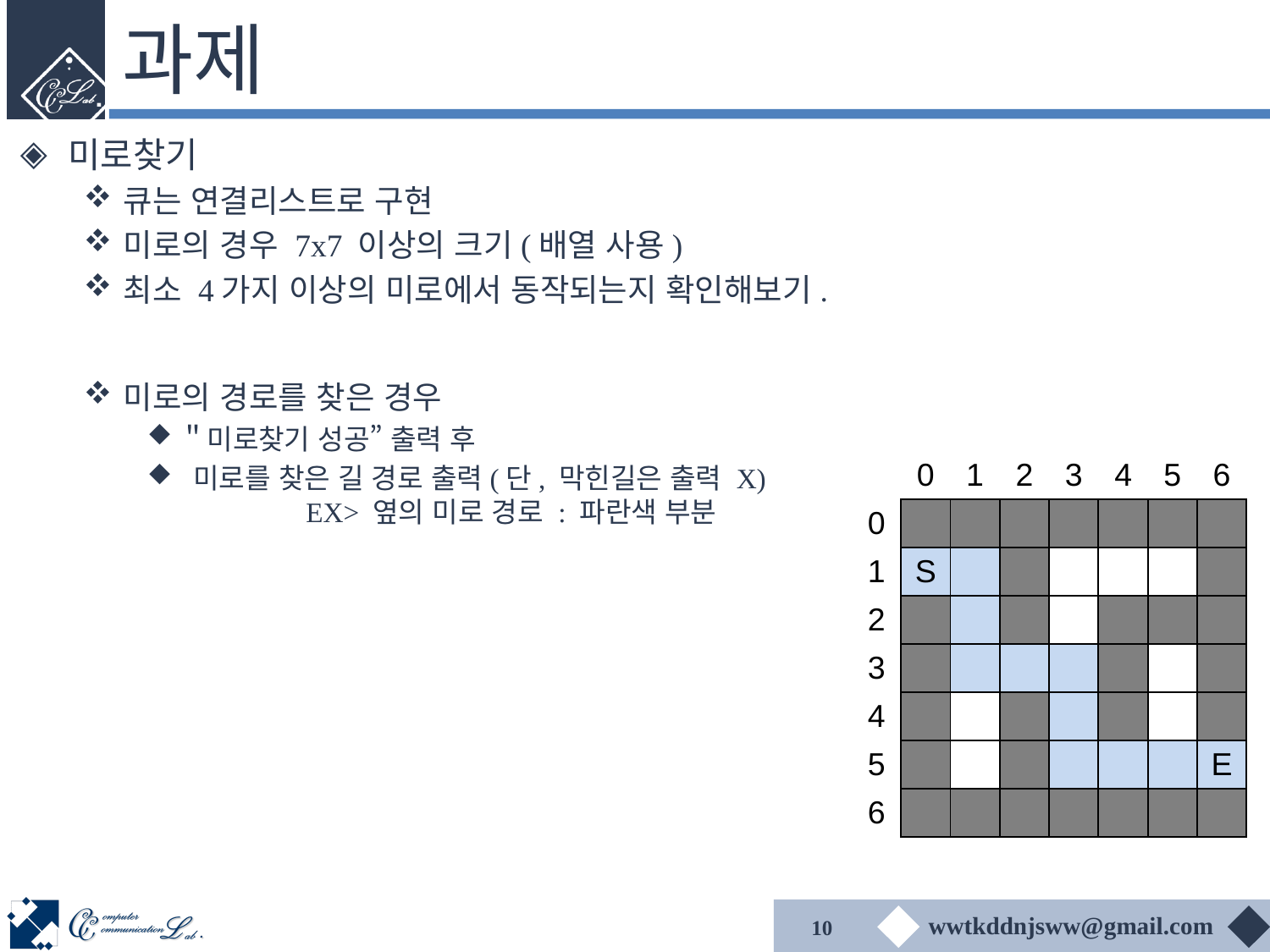

# 과제
미로찾기
큐는 연결리스트로 구현
미로의 경우 7x7 이상의 크기(배열 사용)
최소 4가지 이상의 미로에서 동작되는지 확인해보기.

미로의 경로를 찾은 경우
＂미로찾기 성공” 출력 후
 미로를 찾은 길 경로 출력(단, 막힌길은 출력 X)
	EX> 옆의 미로 경로 : 파란색 부분
|  | 0 | 1 | 2 | 3 | 4 | 5 | 6 |
| --- | --- | --- | --- | --- | --- | --- | --- |
| 0 |  |  |  |  |  |  |  |
| 1 | S |  |  |  |  |  |  |
| 2 |  |  |  |  |  |  |  |
| 3 |  |  |  |  |  |  |  |
| 4 |  |  |  |  |  |  |  |
| 5 |  |  |  |  |  |  | E |
| 6 |  |  |  |  |  |  |  |